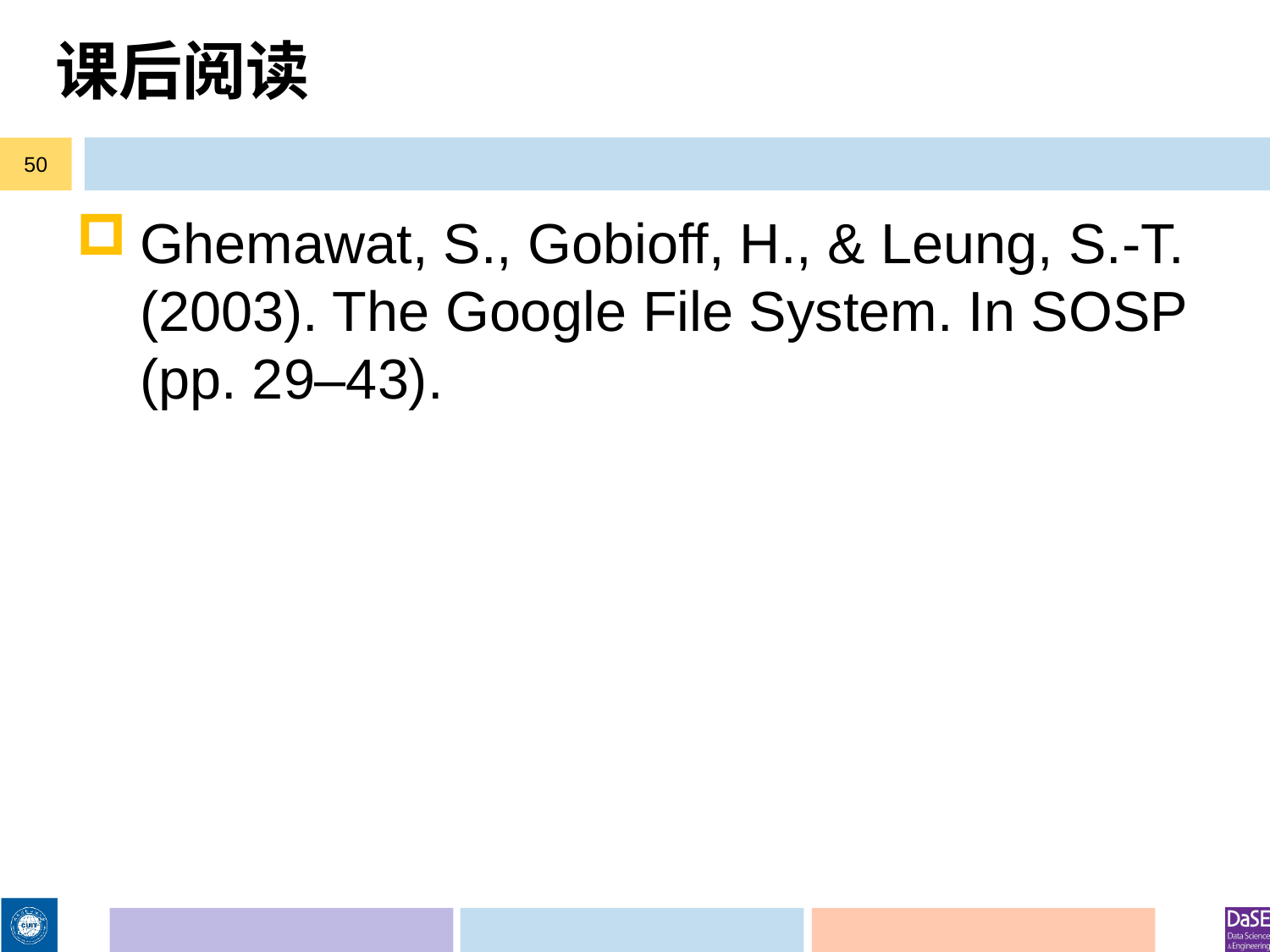

# 课后阅读
50
Ghemawat, S., Gobioff, H., & Leung, S.-T. (2003). The Google File System. In SOSP (pp. 29–43).